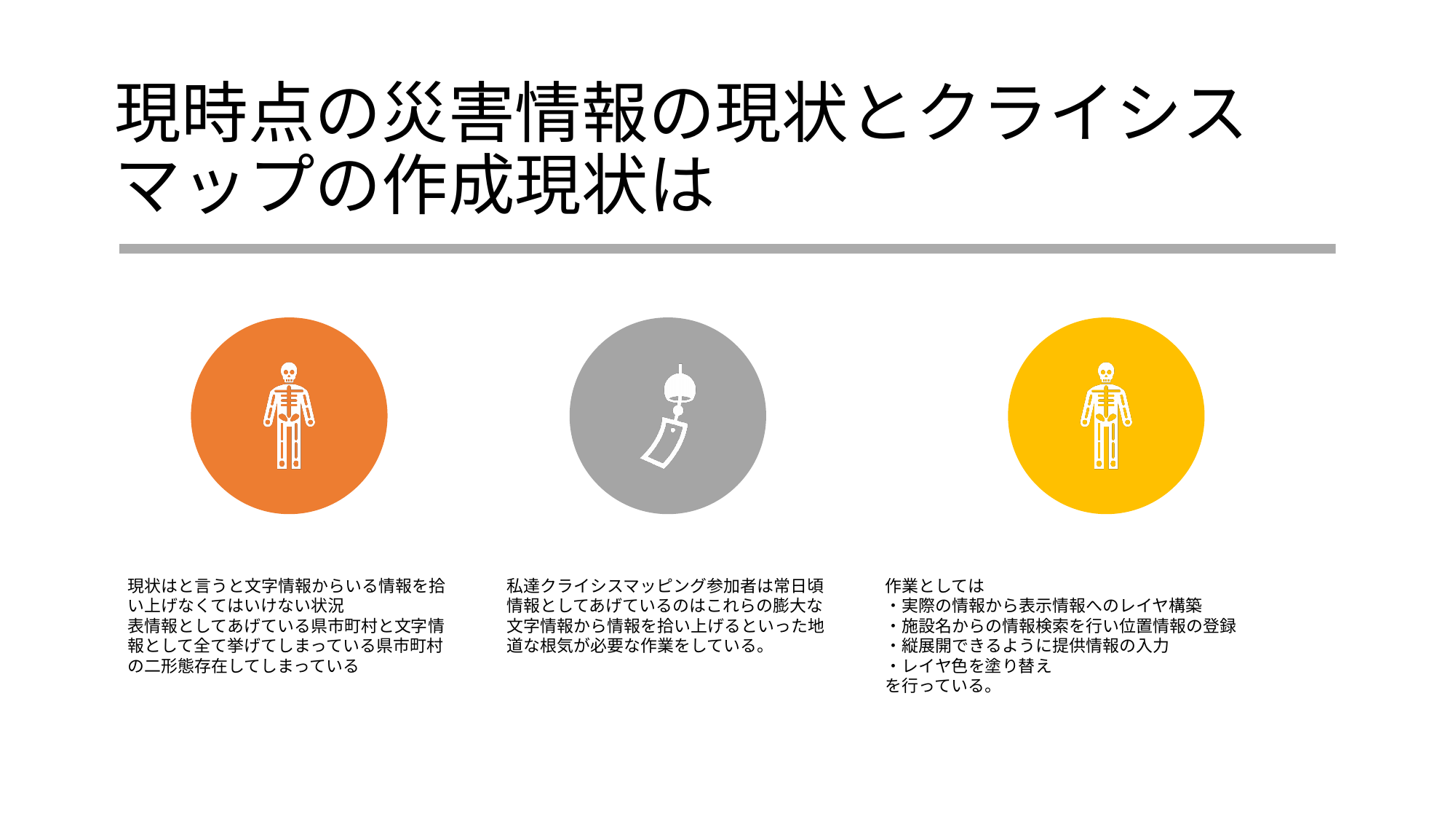

# 現時点の災害情報の現状とクライシスマップの作成現状は

現状はと言うと文字情報からいる情報を拾い上げなくてはいけない状況
表情報としてあげている県市町村と文字情報として全て挙げてしまっている県市町村の二形態存在してしまっている

私達クライシスマッピング参加者は常日頃情報としてあげているのはこれらの膨大な文字情報から情報を拾い上げるといった地道な根気が必要な作業をしている。

作業としては
・実際の情報から表示情報へのレイヤ構築
・施設名からの情報検索を行い位置情報の登録
・縦展開できるように提供情報の入力
・レイヤ色を塗り替え
を行っている。